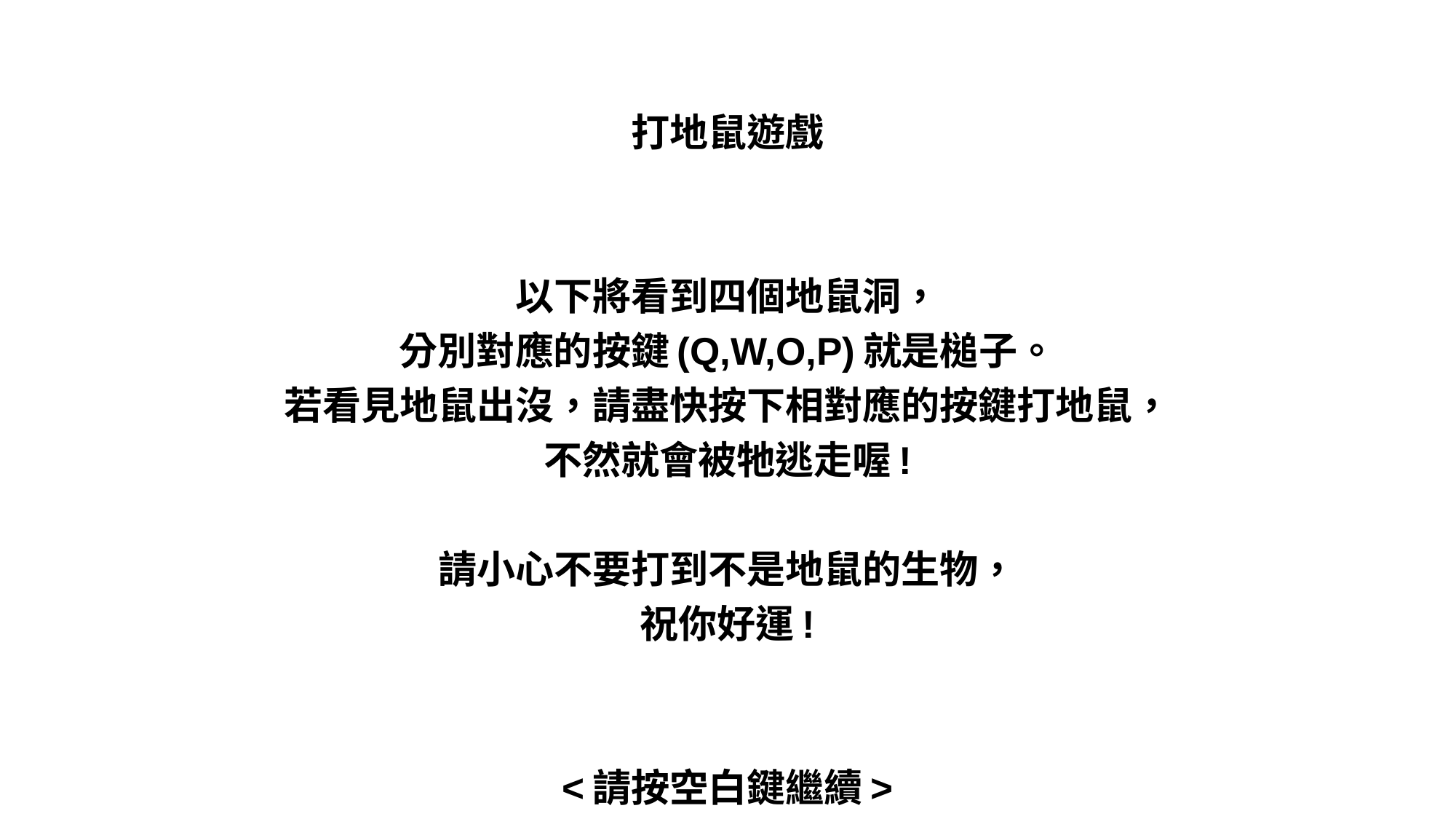

打地鼠遊戲

以下將看到四個地鼠洞，
分別對應的按鍵(Q,W,O,P)就是槌子。
若看見地鼠出沒，請盡快按下相對應的按鍵打地鼠，
不然就會被牠逃走喔!

請小心不要打到不是地鼠的生物，
祝你好運!

<請按空白鍵繼續>